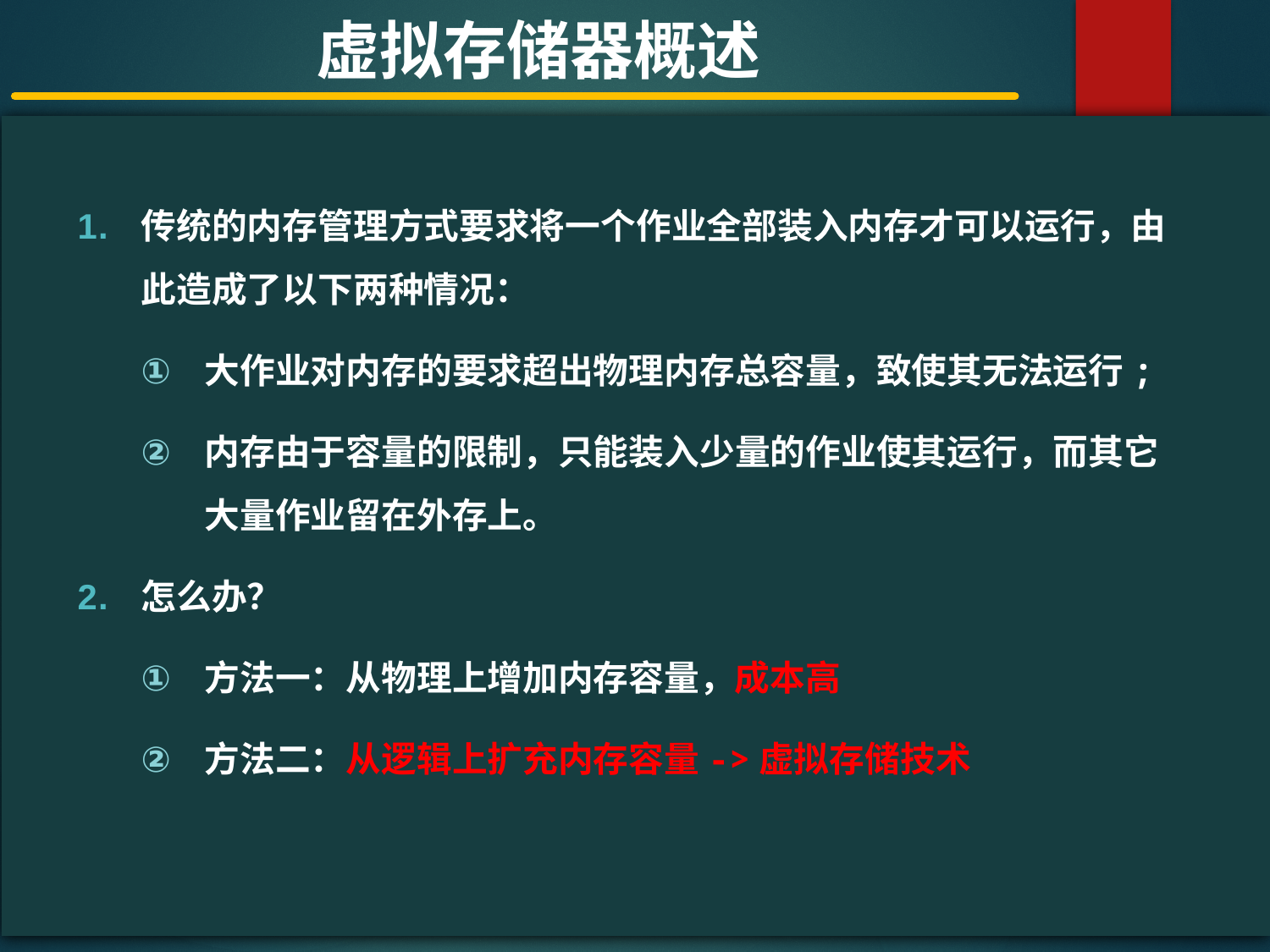

虚拟存储器概述
#
传统的内存管理方式要求将一个作业全部装入内存才可以运行，由此造成了以下两种情况：
大作业对内存的要求超出物理内存总容量，致使其无法运行;
内存由于容量的限制，只能装入少量的作业使其运行，而其它大量作业留在外存上。
怎么办？
方法一：从物理上增加内存容量，成本高
方法二：从逻辑上扩充内存容量->虚拟存储技术